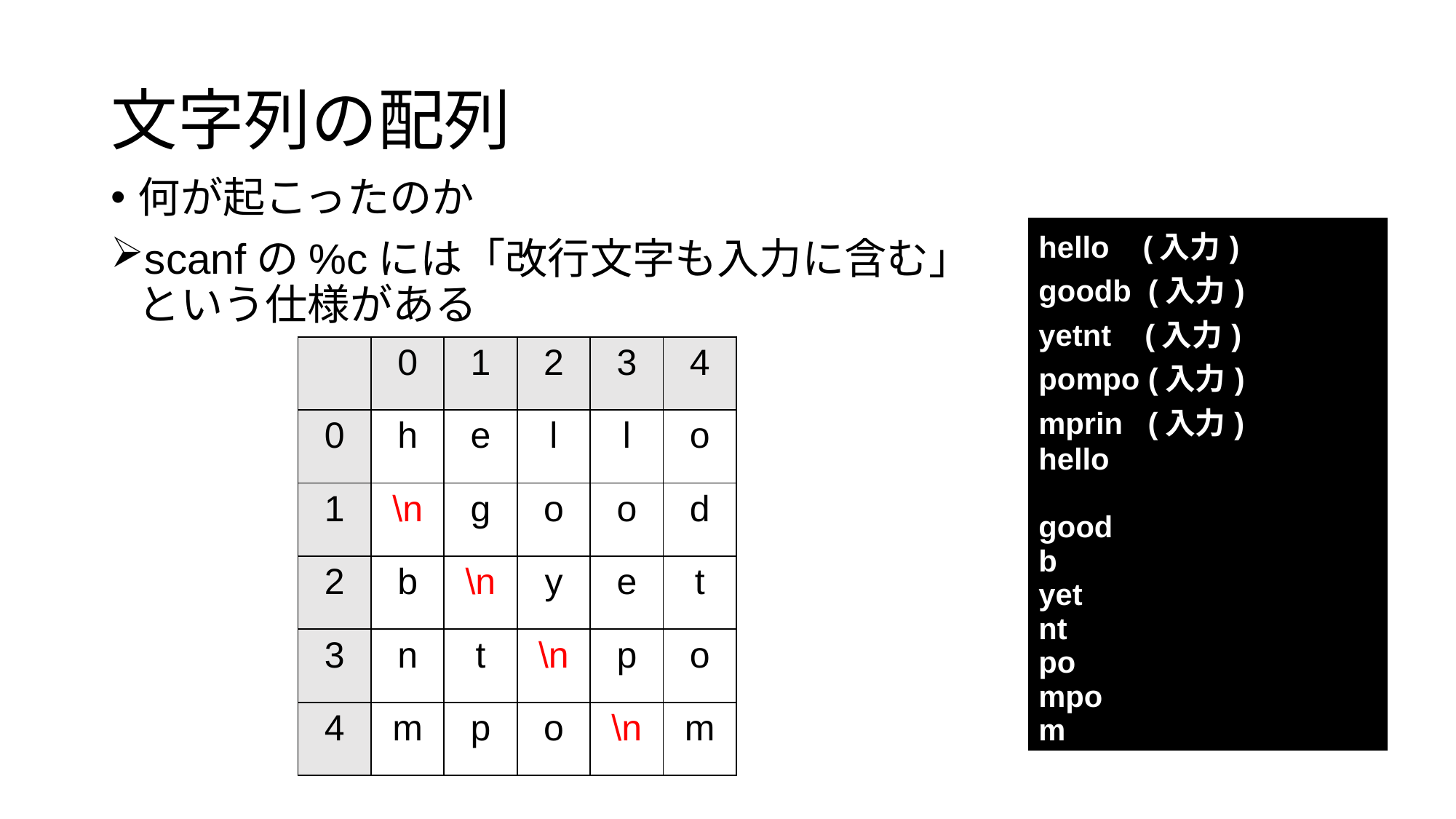

# 文字列の配列
何が起こったのか
scanfの%cには「改行文字も入力に含む」という仕様がある

| hello (入力) goodb (入力) yetnt (入力) pompo (入力) mprin (入力) hello good b yet nt po mpo m |
| --- |
|  | 0 | 1 | 2 | 3 | 4 |
| --- | --- | --- | --- | --- | --- |
| 0 | h | e | l | l | o |
| 1 | \n | g | o | o | d |
| 2 | b | \n | y | e | t |
| 3 | n | t | \n | p | o |
| 4 | m | p | o | \n | m |